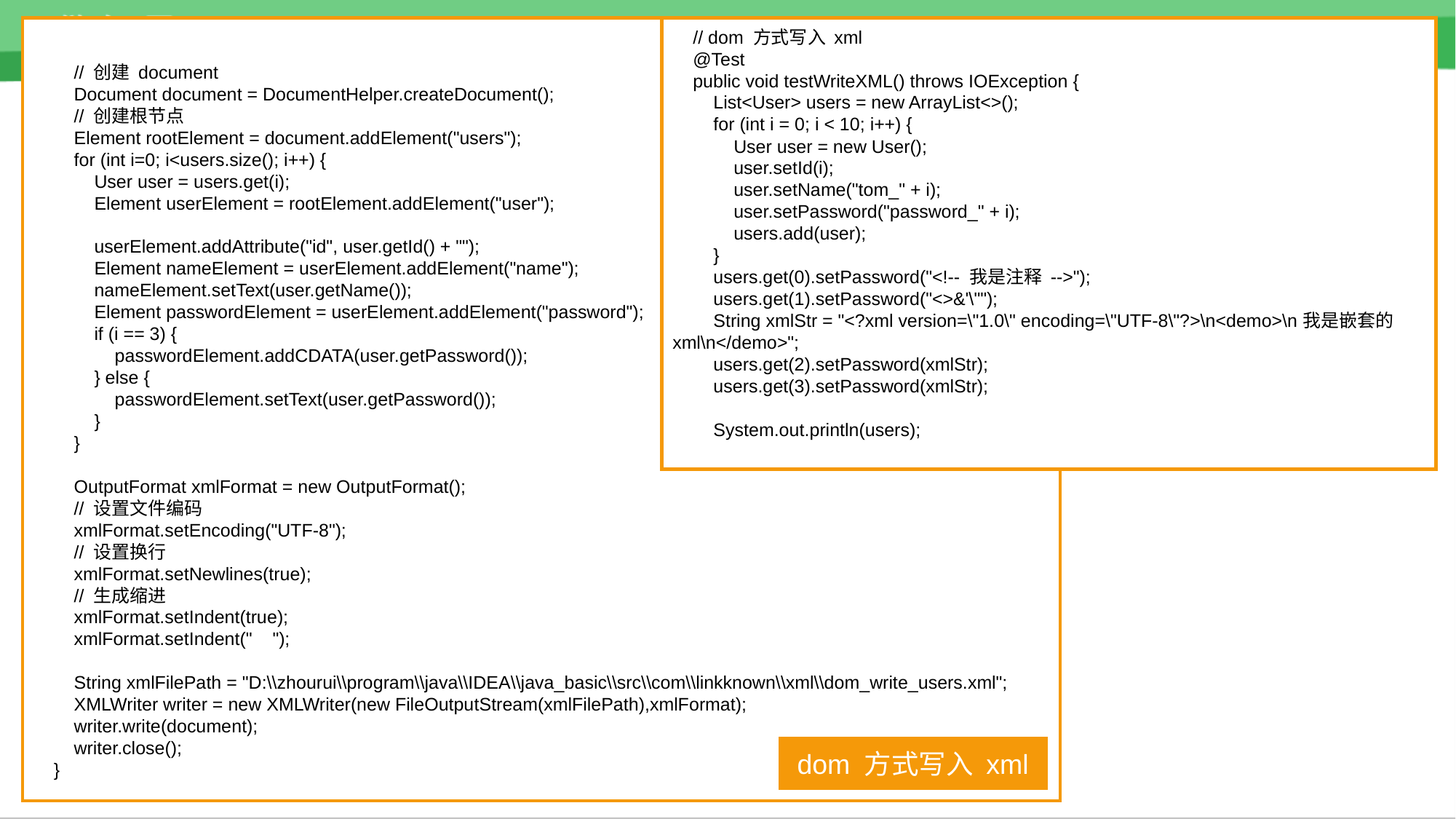

// 创建 document
        Document document = DocumentHelper.createDocument();
        // 创建根节点
        Element rootElement = document.addElement("users");
        for (int i=0; i<users.size(); i++) {
            User user = users.get(i);
            Element userElement = rootElement.addElement("user");

            userElement.addAttribute("id", user.getId() + "");
            Element nameElement = userElement.addElement("name");
            nameElement.setText(user.getName());
            Element passwordElement = userElement.addElement("password");
            if (i == 3) {
                passwordElement.addCDATA(user.getPassword());
            } else {
                passwordElement.setText(user.getPassword());
            }
        }

        OutputFormat xmlFormat = new OutputFormat();
        // 设置文件编码
        xmlFormat.setEncoding("UTF-8");
        // 设置换行
        xmlFormat.setNewlines(true);
        // 生成缩进
        xmlFormat.setIndent(true);
        xmlFormat.setIndent("    ");

        String xmlFilePath = "D:\\zhourui\\program\\java\\IDEA\\java_basic\\src\\com\\linkknown\\xml\\dom_write_users.xml";
        XMLWriter writer = new XMLWriter(new FileOutputStream(xmlFilePath),xmlFormat);
        writer.write(document);
        writer.close();
    }
    // dom 方式写入 xml
    @Test
    public void testWriteXML() throws IOException {
        List<User> users = new ArrayList<>();
        for (int i = 0; i < 10; i++) {
            User user = new User();
            user.setId(i);
            user.setName("tom_" + i);
            user.setPassword("password_" + i);
            users.add(user);
        }
        users.get(0).setPassword("<!-- 我是注释 -->");
        users.get(1).setPassword("<>&'\"");
        String xmlStr = "<?xml version=\"1.0\" encoding=\"UTF-8\"?>\n<demo>\n我是嵌套的xml\n</demo>";
        users.get(2).setPassword(xmlStr);
        users.get(3).setPassword(xmlStr);

        System.out.println(users);

dom 方式写入 xml